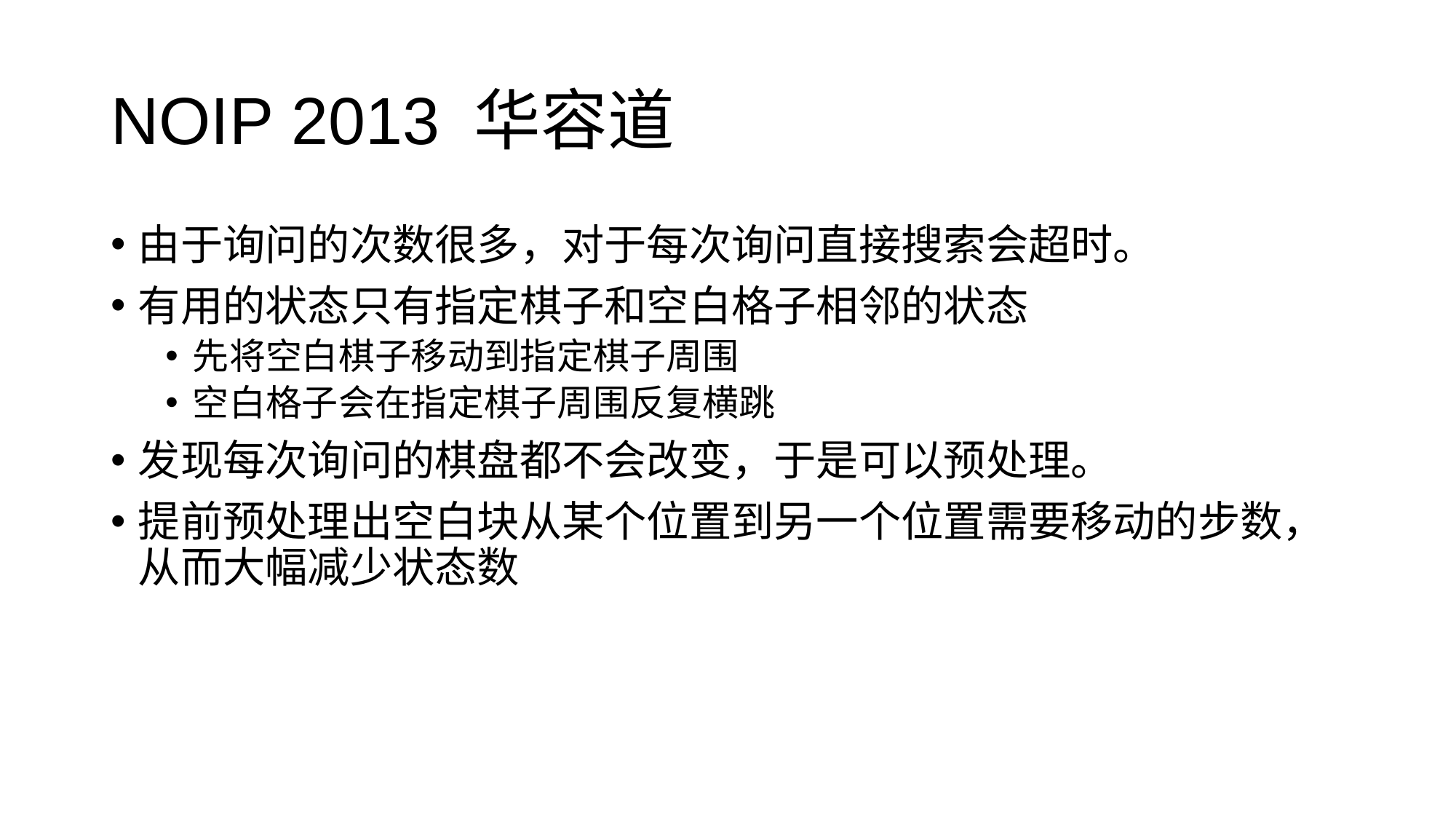

# NOIP 2013 华容道
由于询问的次数很多，对于每次询问直接搜索会超时。
有用的状态只有指定棋子和空白格子相邻的状态
先将空白棋子移动到指定棋子周围
空白格子会在指定棋子周围反复横跳
发现每次询问的棋盘都不会改变，于是可以预处理。
提前预处理出空白块从某个位置到另一个位置需要移动的步数，从而大幅减少状态数